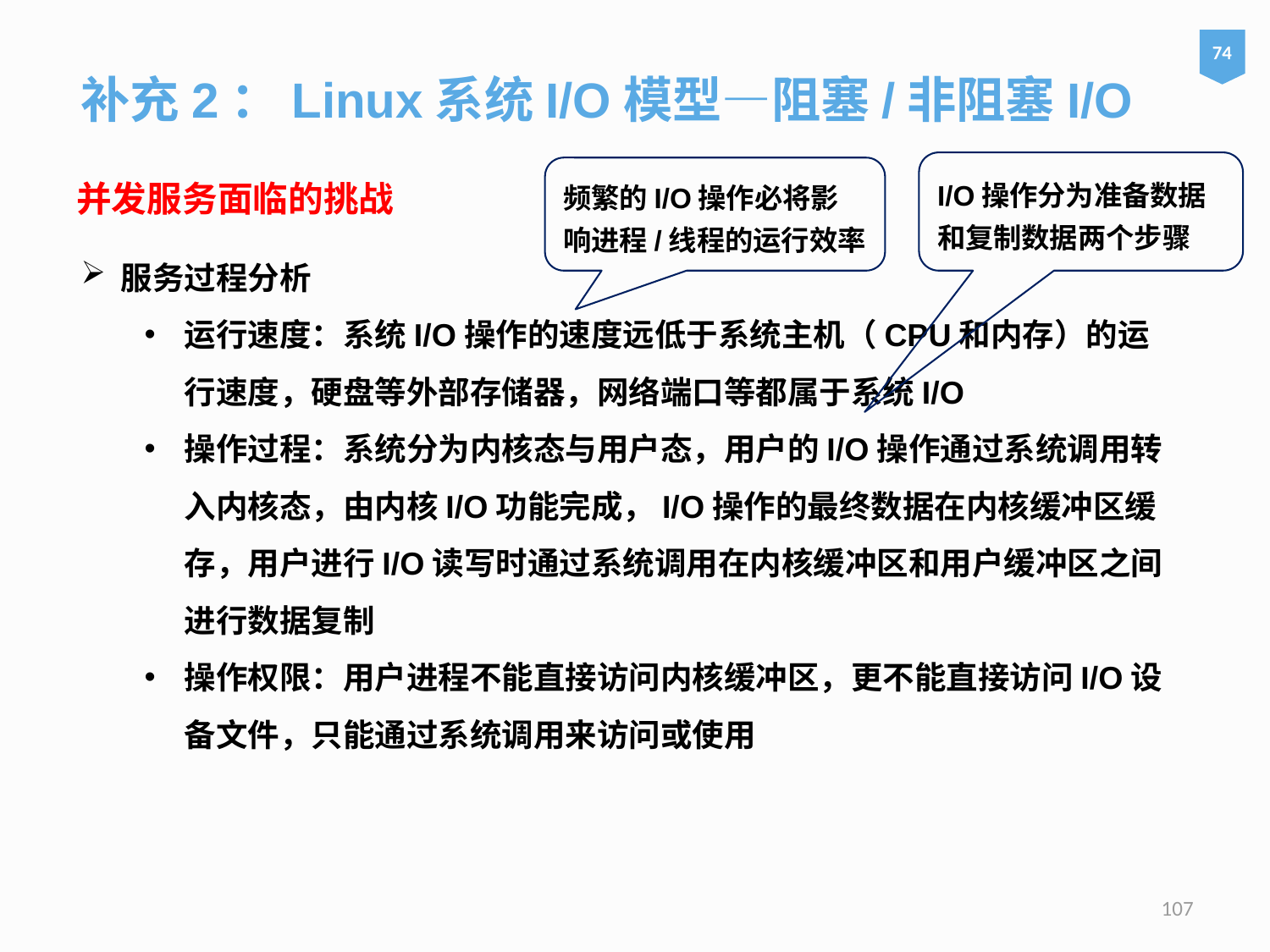

补充2：Linux系统I/O模型—阻塞/非阻塞I/O
74
并发服务面临的挑战
I/O操作分为准备数据和复制数据两个步骤
频繁的I/O操作必将影响进程/线程的运行效率

服务过程分析
运行速度：系统I/O操作的速度远低于系统主机（CPU和内存）的运行速度，硬盘等外部存储器，网络端口等都属于系统I/O
操作过程：系统分为内核态与用户态，用户的I/O操作通过系统调用转入内核态，由内核I/O功能完成，I/O操作的最终数据在内核缓冲区缓存，用户进行I/O读写时通过系统调用在内核缓冲区和用户缓冲区之间进行数据复制
操作权限：用户进程不能直接访问内核缓冲区，更不能直接访问I/O设备文件，只能通过系统调用来访问或使用
107